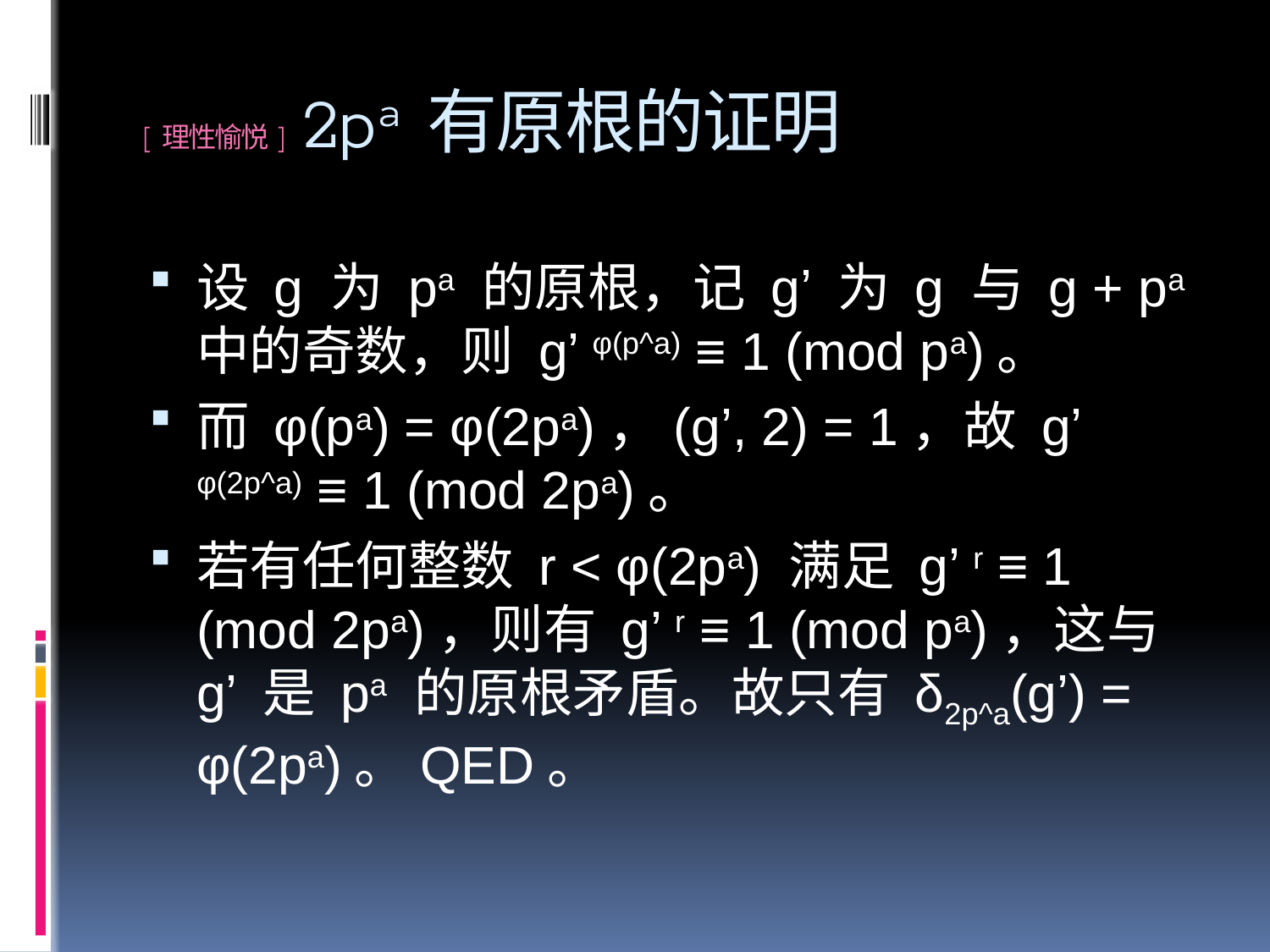

# [理性愉悦] 2pa 有原根的证明
设 g 为 pa 的原根，记 g’ 为 g 与 g + pa 中的奇数，则 g’ φ(p^a) ≡ 1 (mod pa)。
而 φ(pa) = φ(2pa)，(g’, 2) = 1，故 g’ φ(2p^a) ≡ 1 (mod 2pa)。
若有任何整数 r < φ(2pa) 满足 g’ r ≡ 1 (mod 2pa)，则有 g’ r ≡ 1 (mod pa)，这与 g’ 是 pa 的原根矛盾。故只有 δ2p^a(g’) = φ(2pa)。QED。